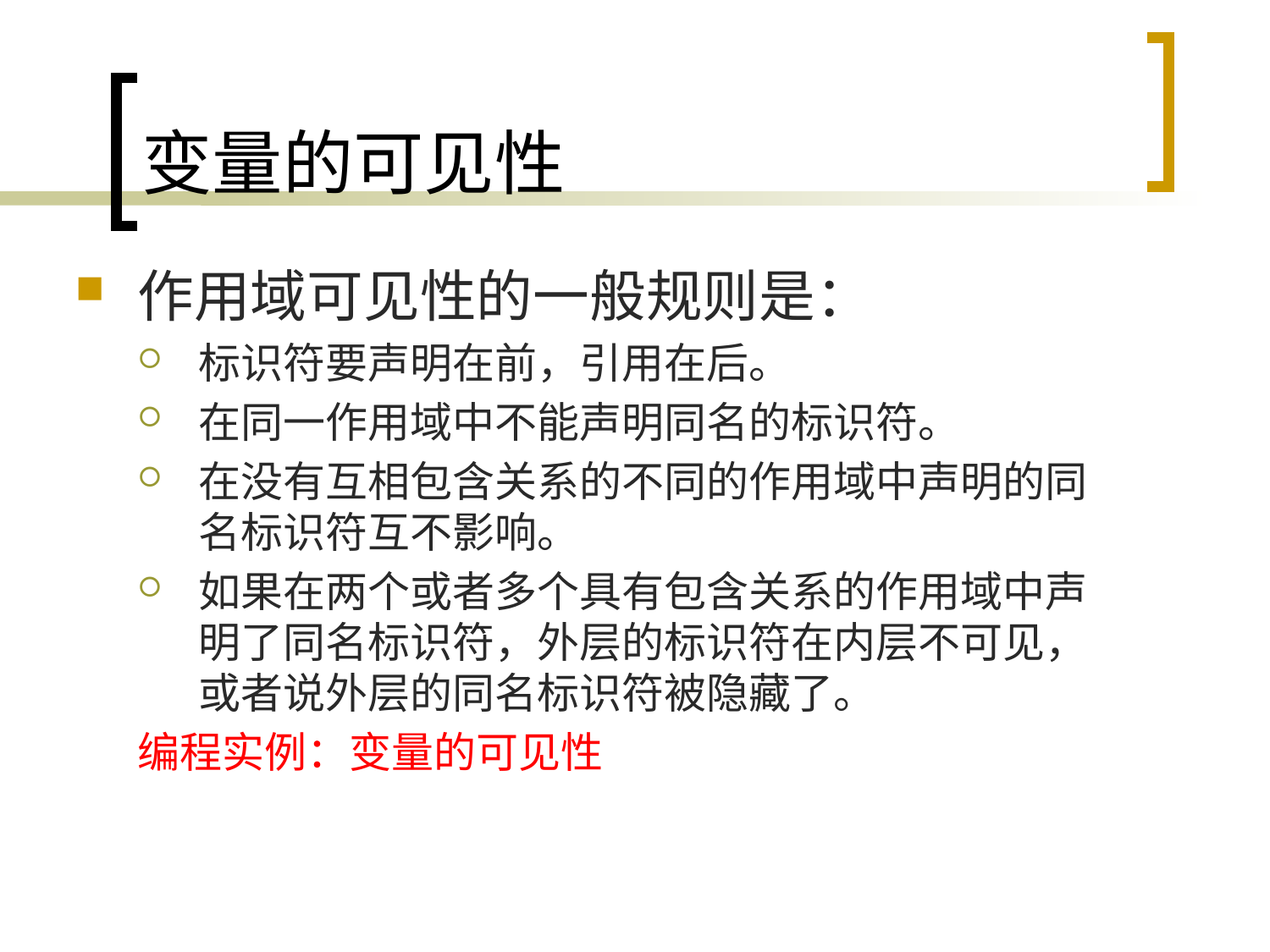

# 变量的可见性
作用域可见性的一般规则是：
标识符要声明在前，引用在后。
在同一作用域中不能声明同名的标识符。
在没有互相包含关系的不同的作用域中声明的同名标识符互不影响。
如果在两个或者多个具有包含关系的作用域中声明了同名标识符，外层的标识符在内层不可见，或者说外层的同名标识符被隐藏了。
编程实例：变量的可见性